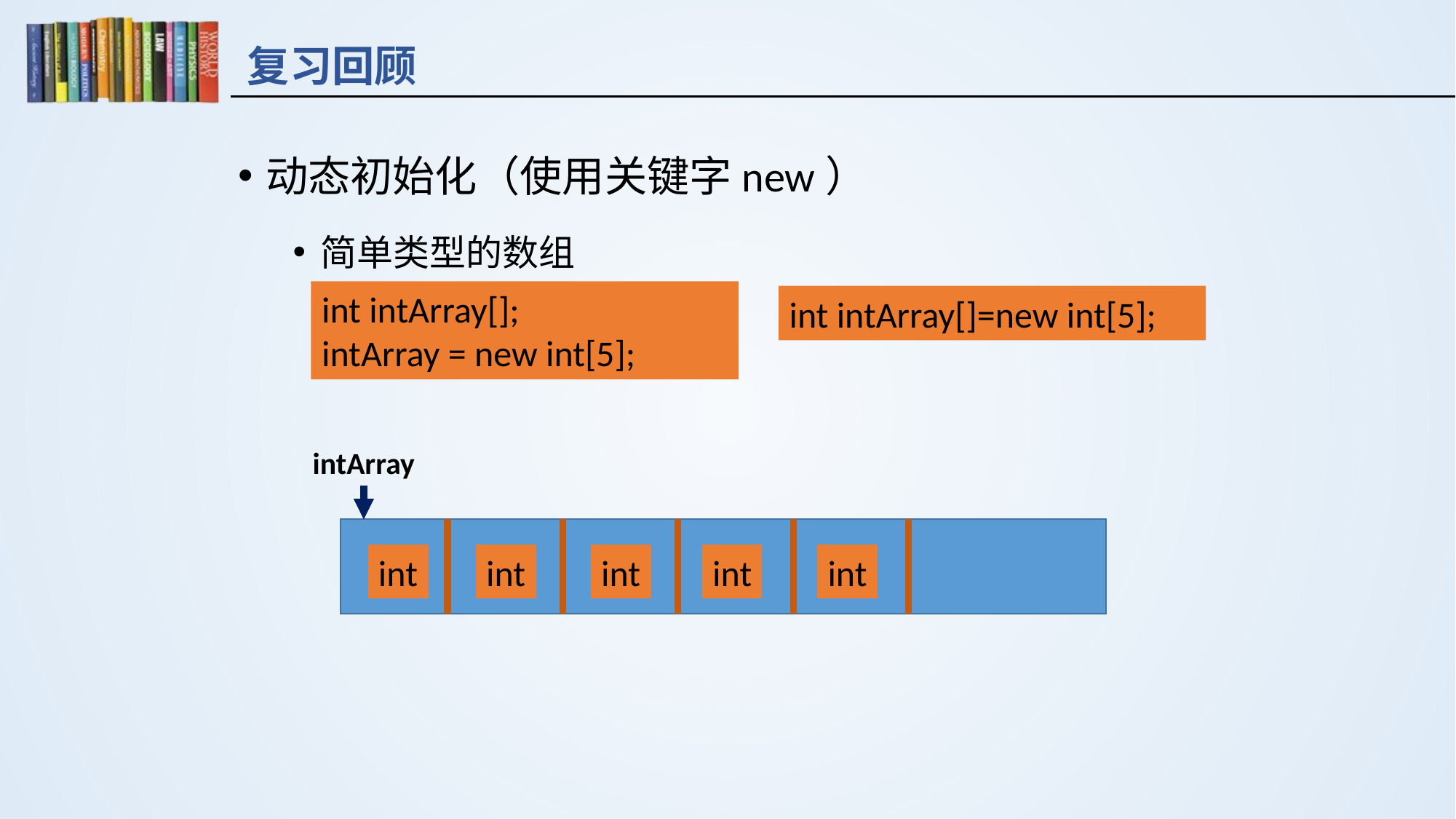

# 复习回顾
动态初始化（使用关键字new）
简单类型的数组

int intArray[];
intArray = new int[5];
int intArray[]=new int[5];
intArray

int
int
int
int
int